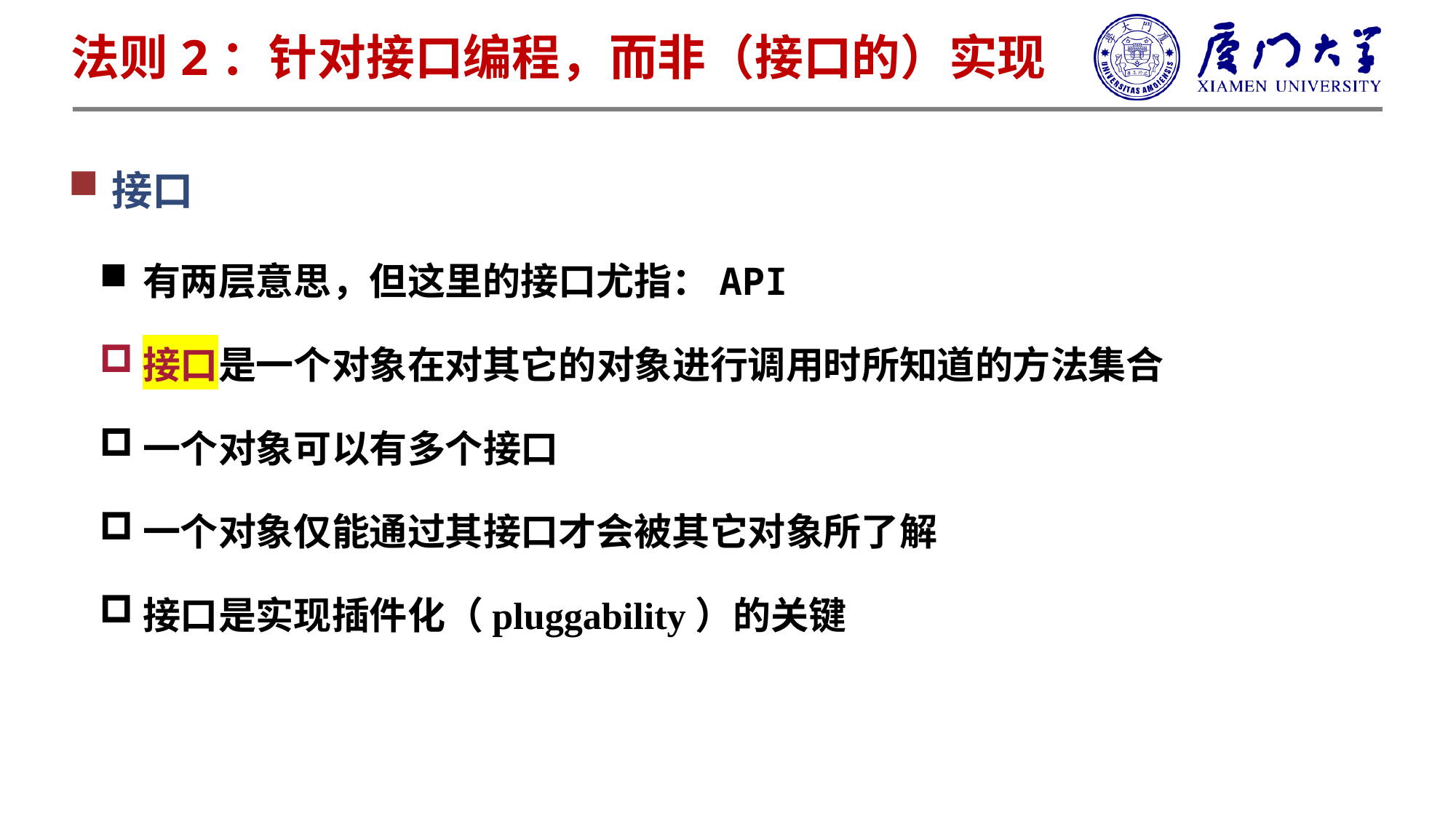

法则2：针对接口编程，而非（接口的）实现

接口
有两层意思，但这里的接口尤指：API
接口是一个对象在对其它的对象进行调用时所知道的方法集合
一个对象可以有多个接口
一个对象仅能通过其接口才会被其它对象所了解
接口是实现插件化（pluggability）的关键